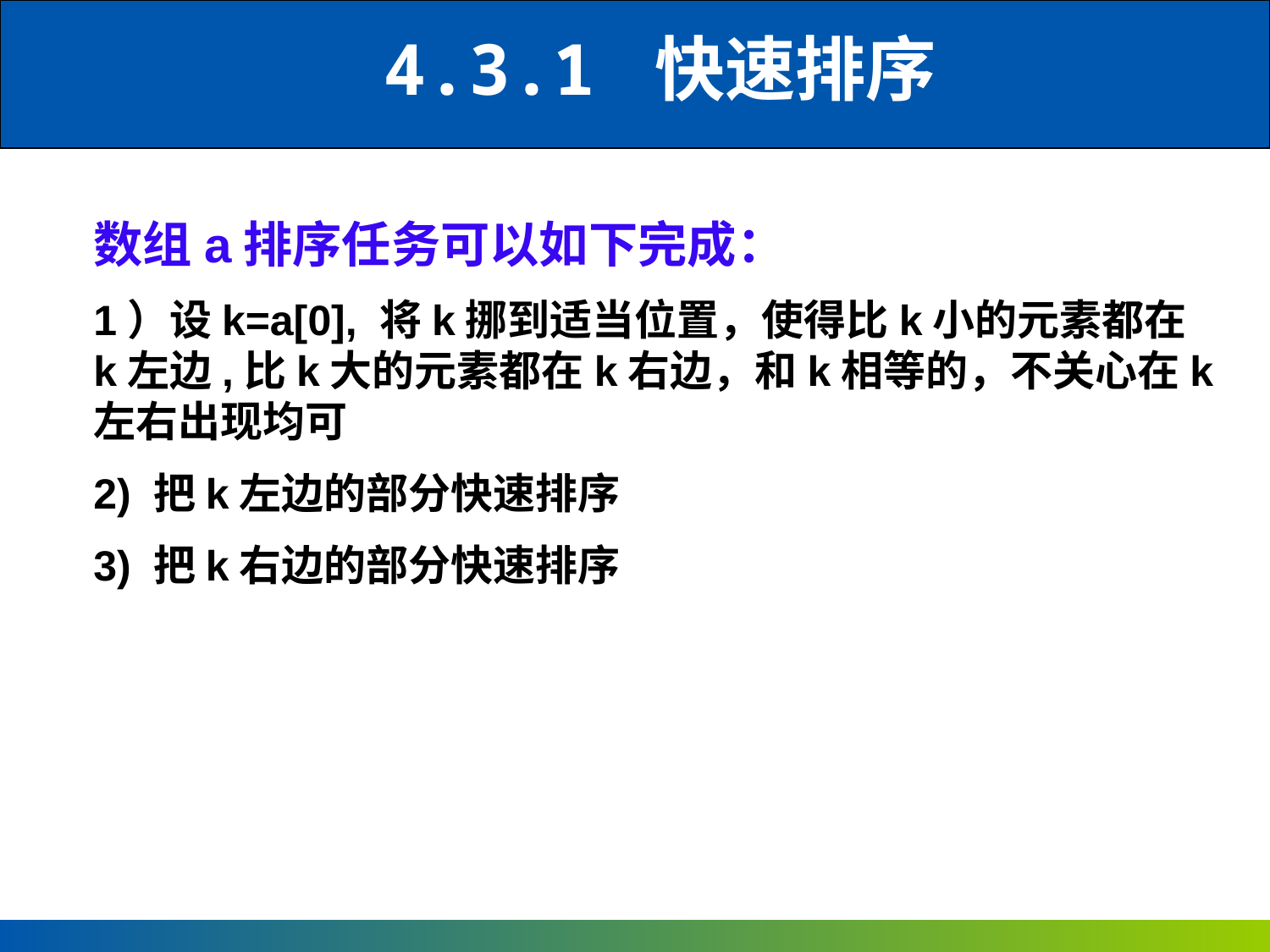

4.3.1 快速排序
数组a排序任务可以如下完成：
1）设k=a[0], 将k挪到适当位置，使得比k小的元素都在k左边,比k大的元素都在k右边，和k相等的，不关心在k左右出现均可
2) 把k左边的部分快速排序
3) 把k右边的部分快速排序